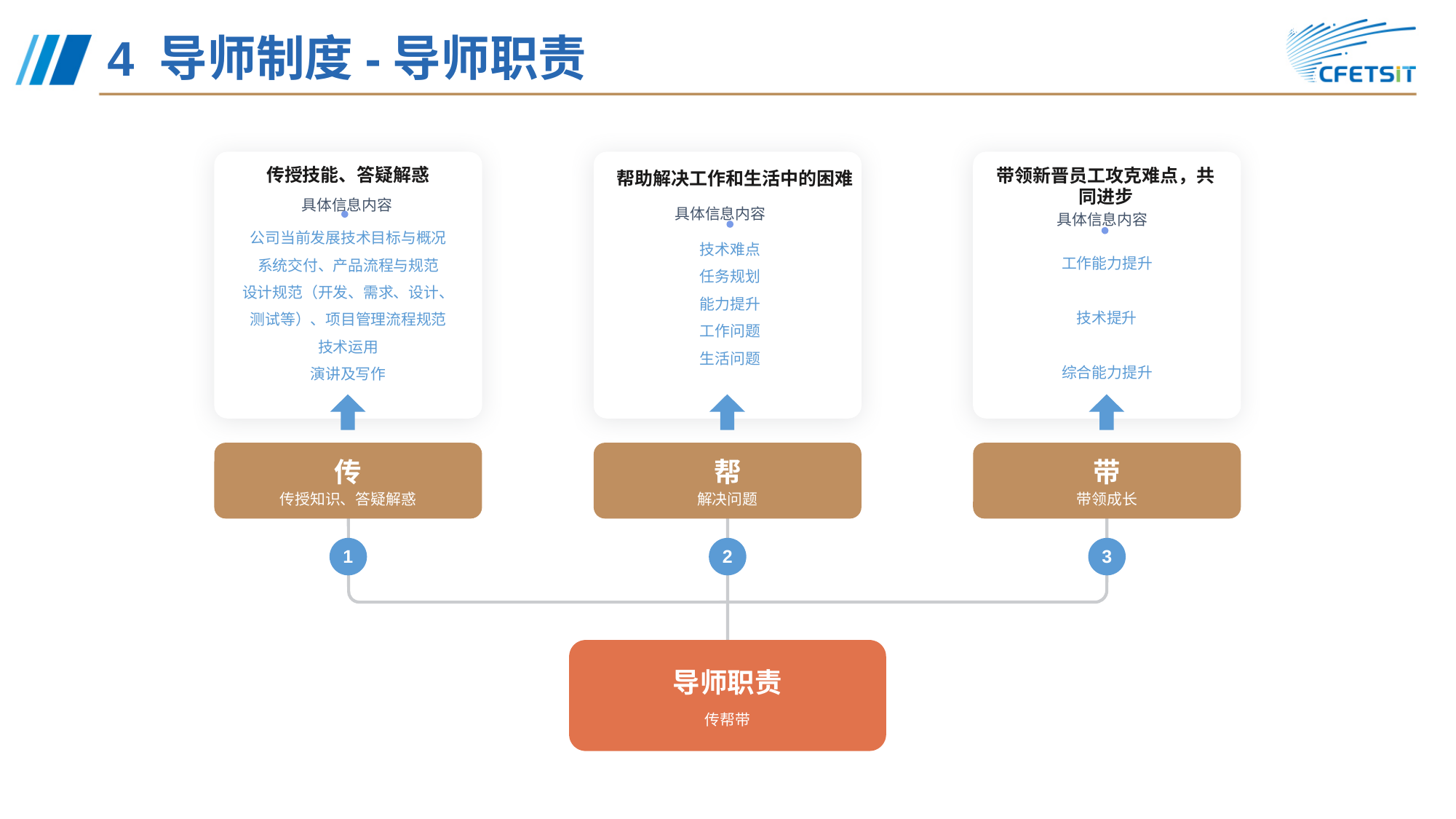

# 4 导师制度-导师职责

传授技能、答疑解惑
具体信息内容

公司当前发展技术目标与概况
系统交付、产品流程与规范
设计规范（开发、需求、设计、测试等）、项目管理流程规范
技术运用
演讲及写作

传
传授知识、答疑解惑

帮助解决工作和生活中的困难
具体信息内容

技术难点
任务规划
能力提升
工作问题
生活问题

帮
解决问题

带领新晋员工攻克难点，共同进步
具体信息内容

工作能力提升

技术提升

综合能力提升

带
带领成长

1

2

3

导师职责
传帮带